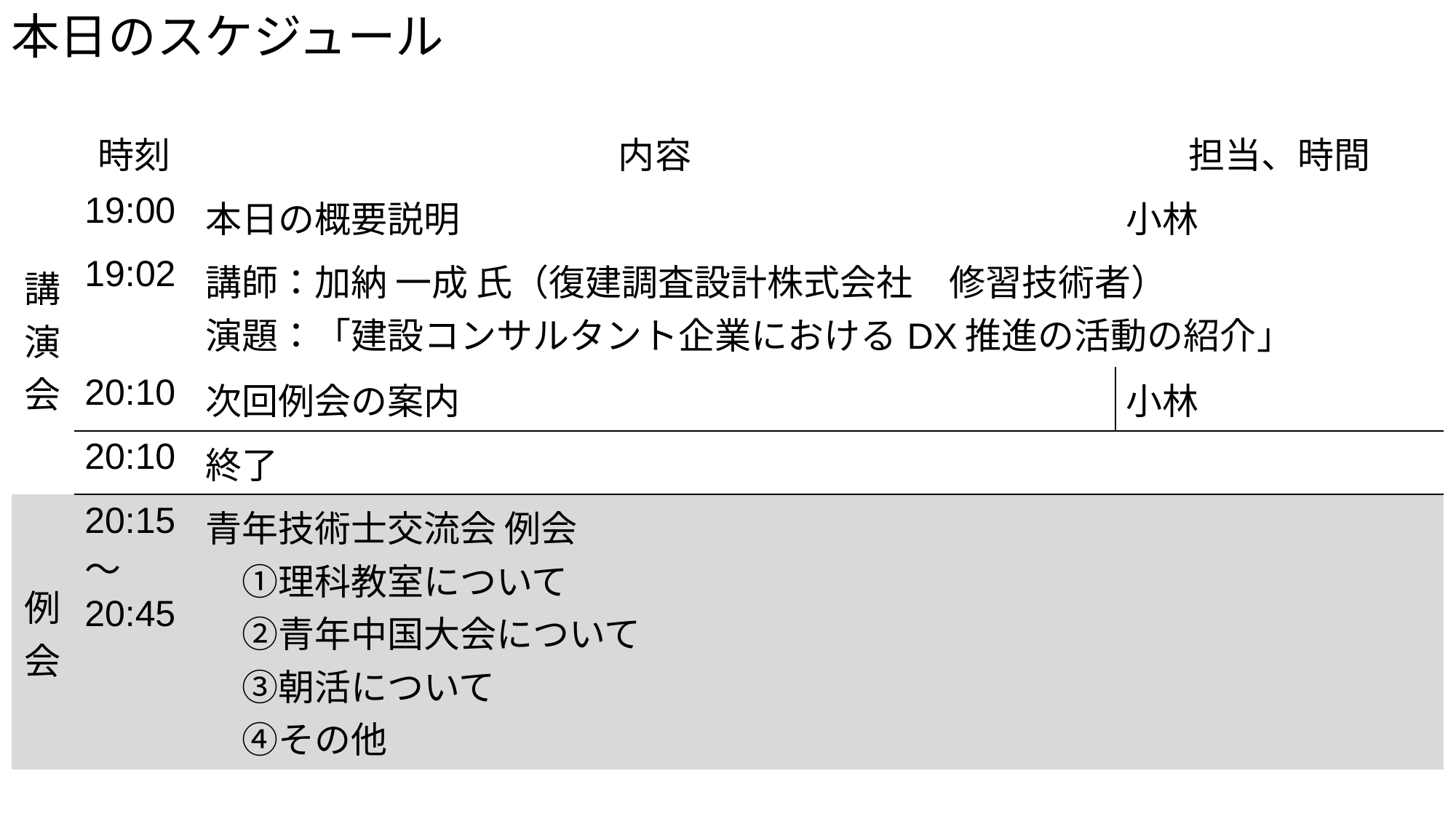

本日のスケジュール
|  | 時刻 | 内容 | 担当、時間 |
| --- | --- | --- | --- |
| 講演会 | 19:00 | 本日の概要説明 | 小林 |
|  | 19:02 | 講師：加納 一成 氏（復建調査設計株式会社　修習技術者） 演題：「建設コンサルタント企業におけるDX推進の活動の紹介」 |  |
|  | 20:10 | 次回例会の案内 | 小林 |
|  | 20:10 | 終了 |  |
| 例会 | 20:15 ～20:45 | 青年技術士交流会 例会 　①理科教室について 　②青年中国大会について 　③朝活について 　④その他 |  |